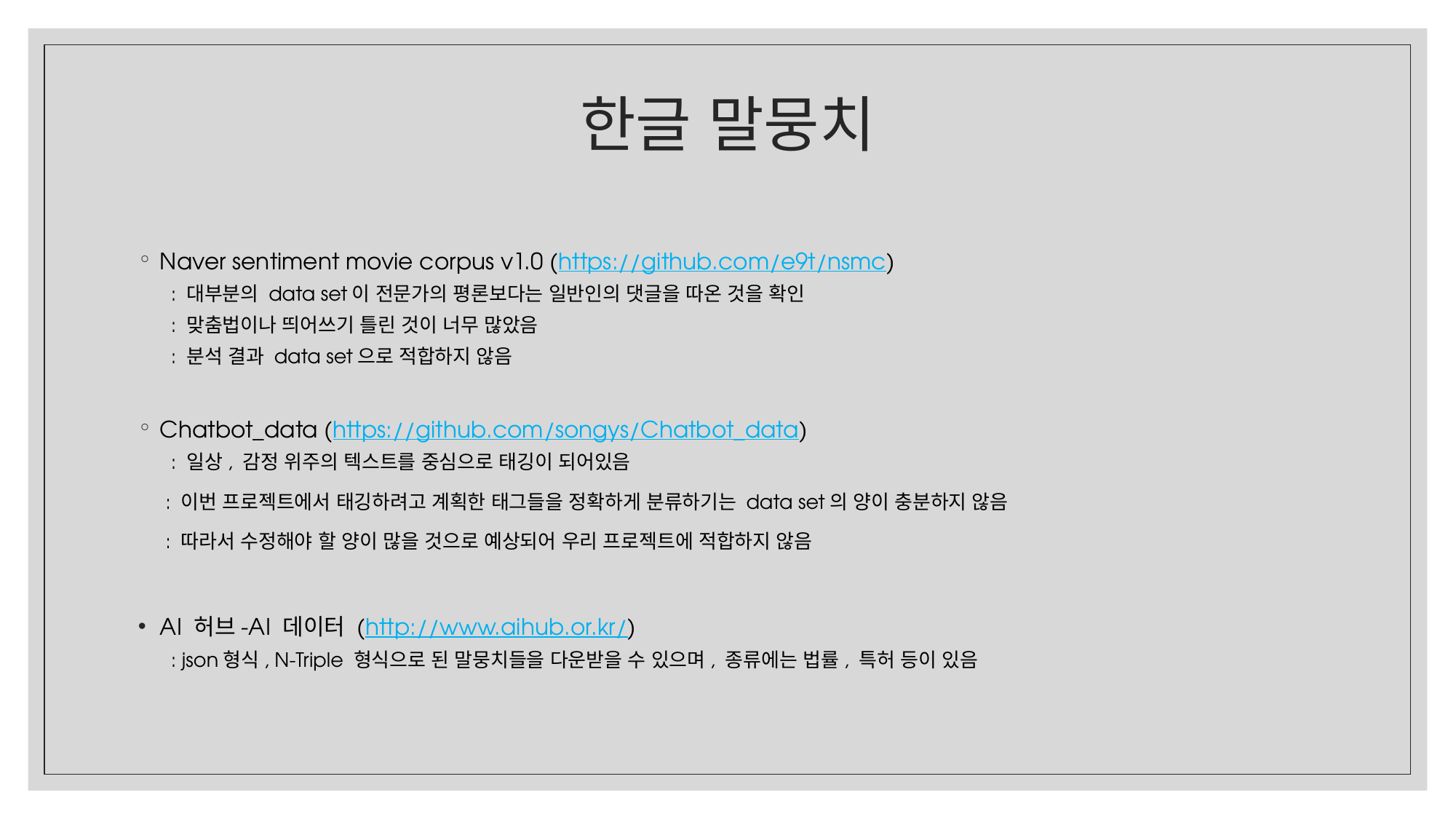

# 한글 말뭉치

Naver sentiment movie corpus v1.0 (https://github.com/e9t/nsmc)
: 대부분의 data set이 전문가의 평론보다는 일반인의 댓글을 따온 것을 확인
: 맞춤법이나 띄어쓰기 틀린 것이 너무 많았음
: 분석 결과 data set으로 적합하지 않음

Chatbot_data (https://github.com/songys/Chatbot_data)
: 일상, 감정 위주의 텍스트를 중심으로 태깅이 되어있음
     : 이번 프로젝트에서 태깅하려고 계획한 태그들을 정확하게 분류하기는 data set의 양이 충분하지 않음
     : 따라서 수정해야 할 양이 많을 것으로 예상되어 우리 프로젝트에 적합하지 않음

AI 허브-AI 데이터 (http://www.aihub.or.kr/)
: json형식, N-Triple 형식으로 된 말뭉치들을 다운받을 수 있으며, 종류에는 법률, 특허 등이 있음